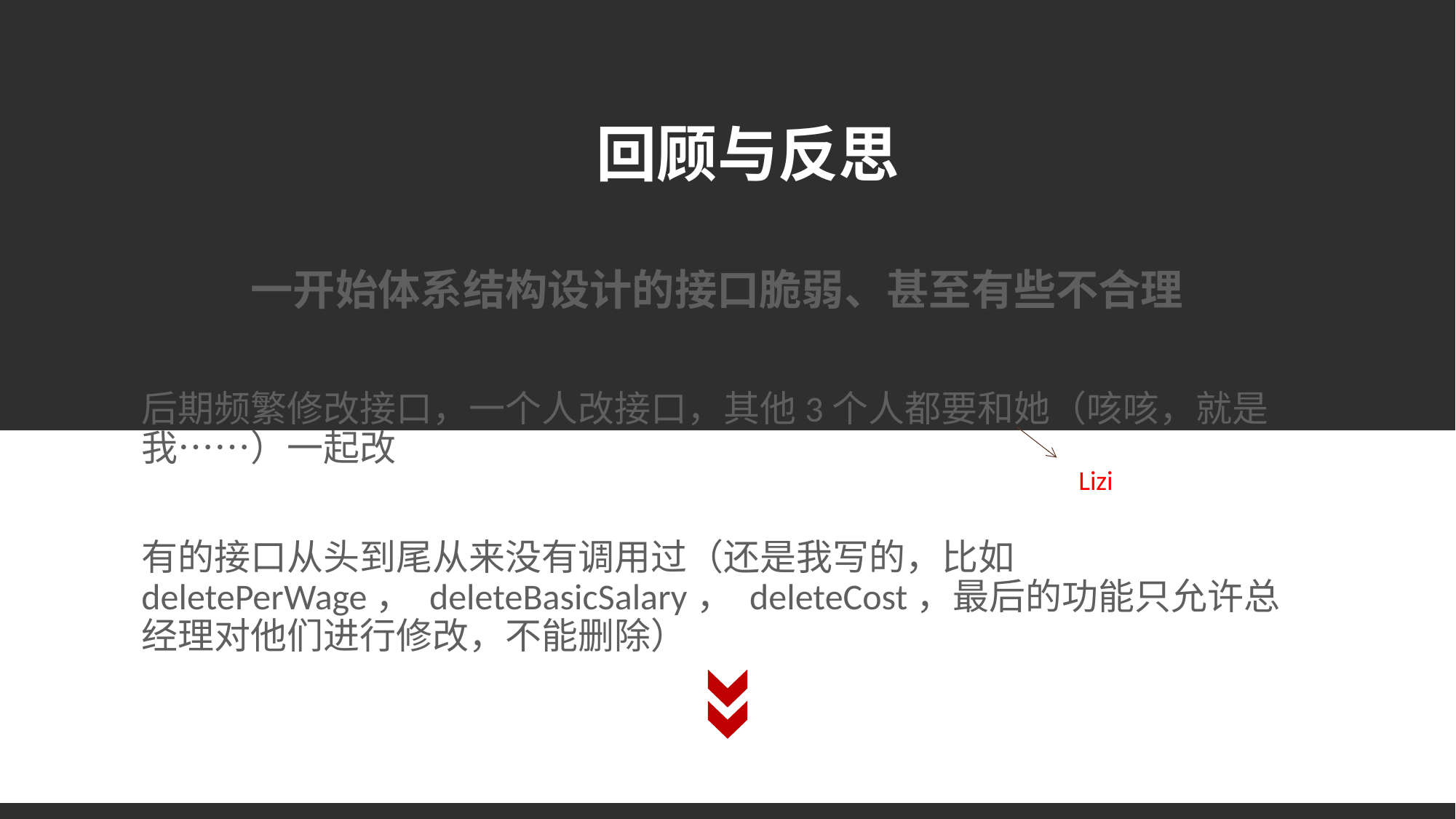

# 回顾与反思
一开始体系结构设计的接口脆弱、甚至有些不合理

后期频繁修改接口，一个人改接口，其他3个人都要和她（咳咳，就是我……）一起改

有的接口从头到尾从来没有调用过（还是我写的，比如deletePerWage， deleteBasicSalary， deleteCost，最后的功能只允许总经理对他们进行修改，不能删除）
Lizi